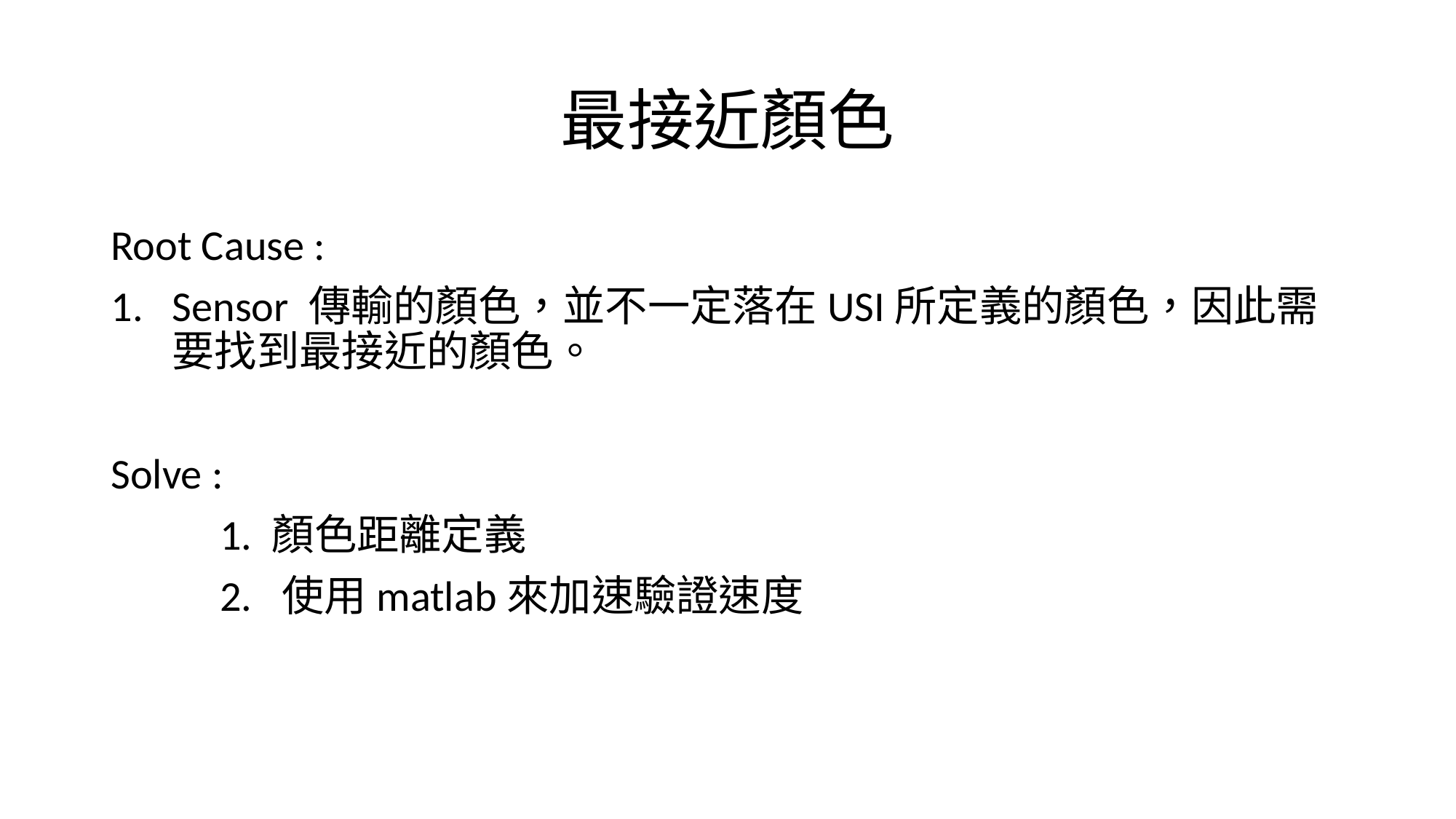

# 最接近顏色
Root Cause :
Sensor 傳輸的顏色，並不一定落在USI所定義的顏色，因此需要找到最接近的顏色。

Solve :
	1. 顏色距離定義
	2.  使用matlab來加速驗證速度